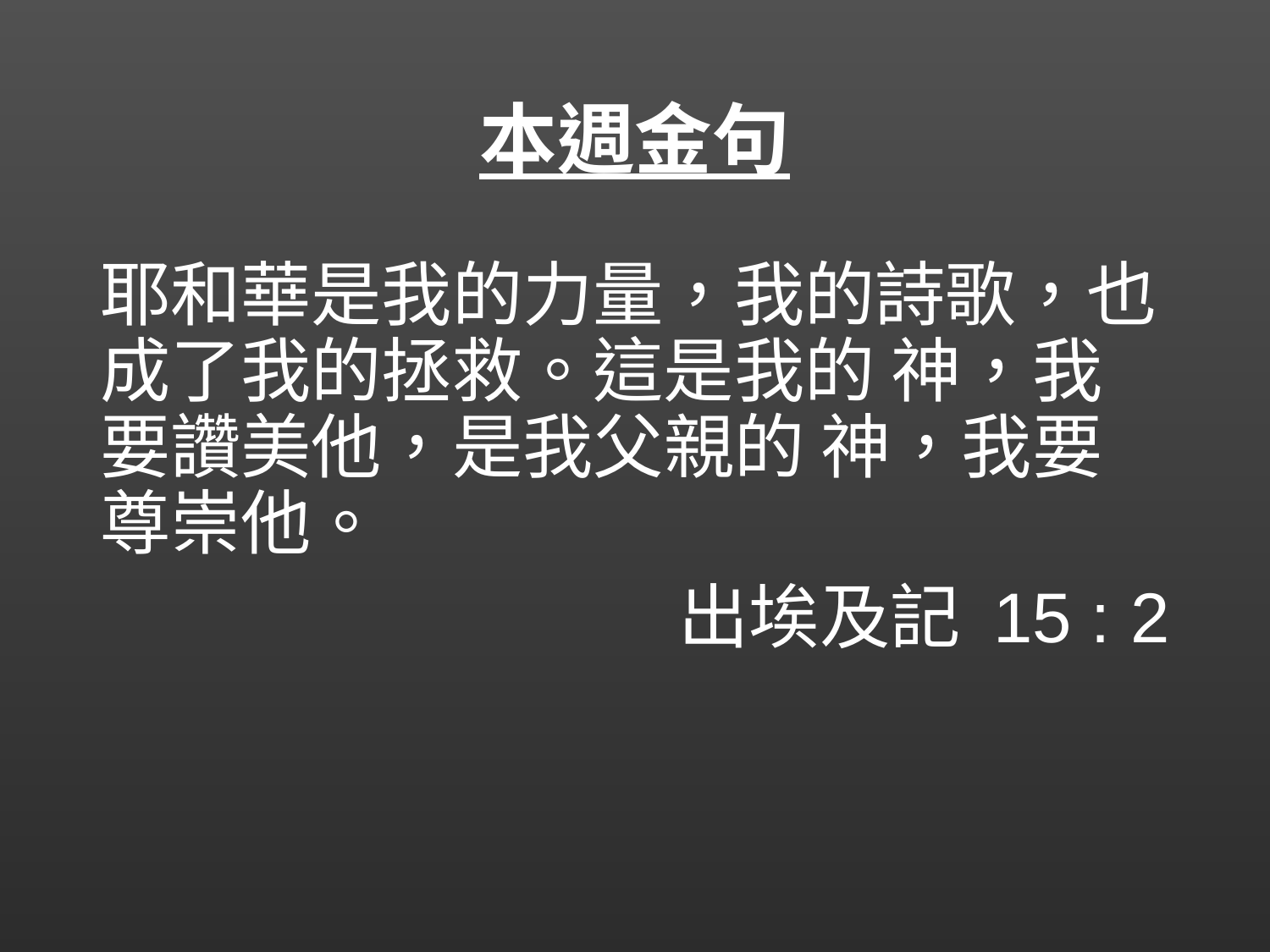

# 本週金句
耶和華是我的力量，我的詩歌，也成了我的拯救。這是我的 神，我要讚美他，是我父親的 神，我要尊崇他。
出埃及記 15 : 2